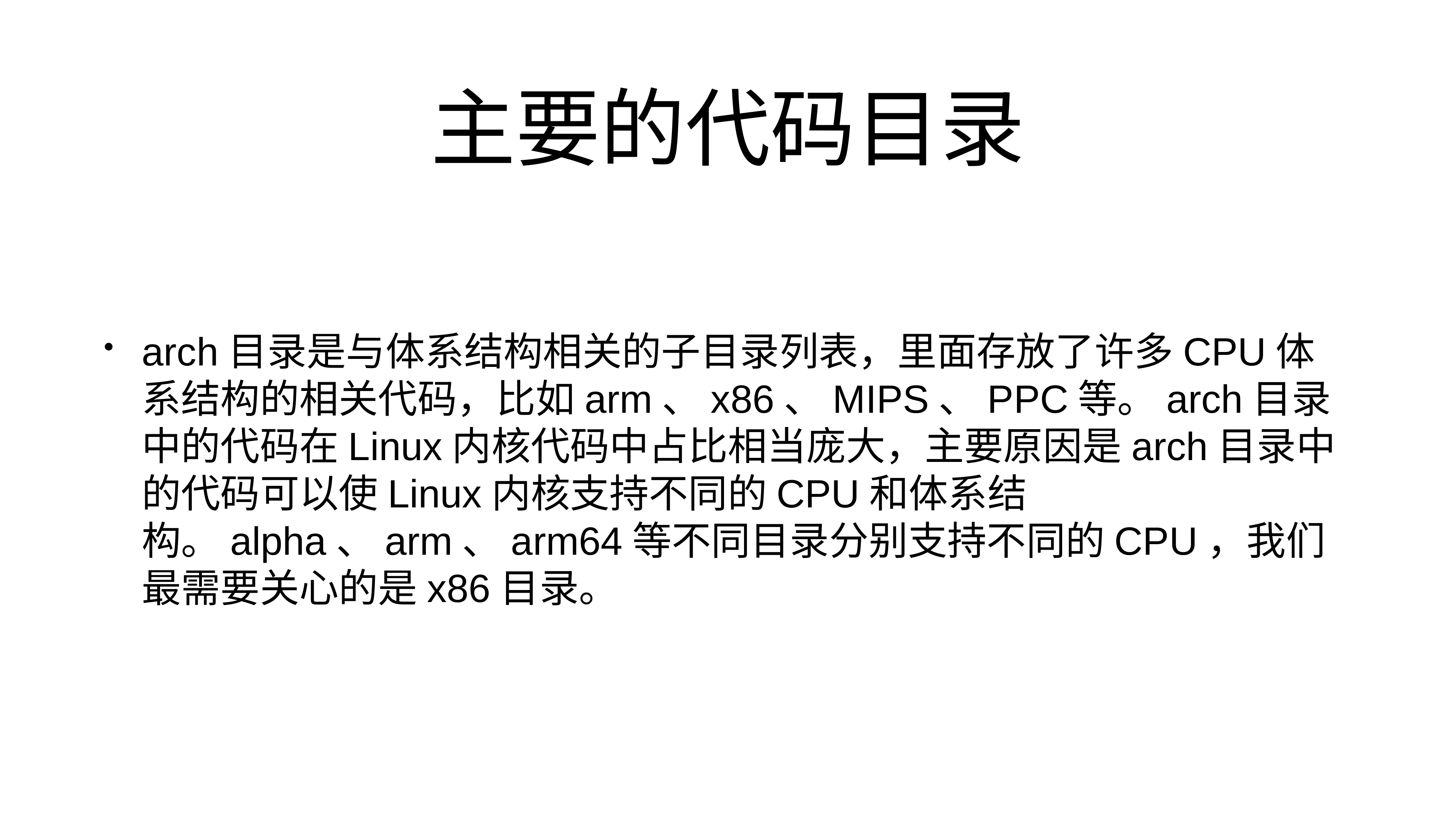

# 主要的代码目录
arch目录是与体系结构相关的子目录列表，里面存放了许多CPU体系结构的相关代码，比如arm、x86、MIPS、PPC等。arch目录中的代码在Linux内核代码中占比相当庞大，主要原因是arch目录中的代码可以使Linux内核支持不同的CPU和体系结构。alpha、arm、arm64等不同目录分别支持不同的CPU，我们最需要关心的是x86目录。